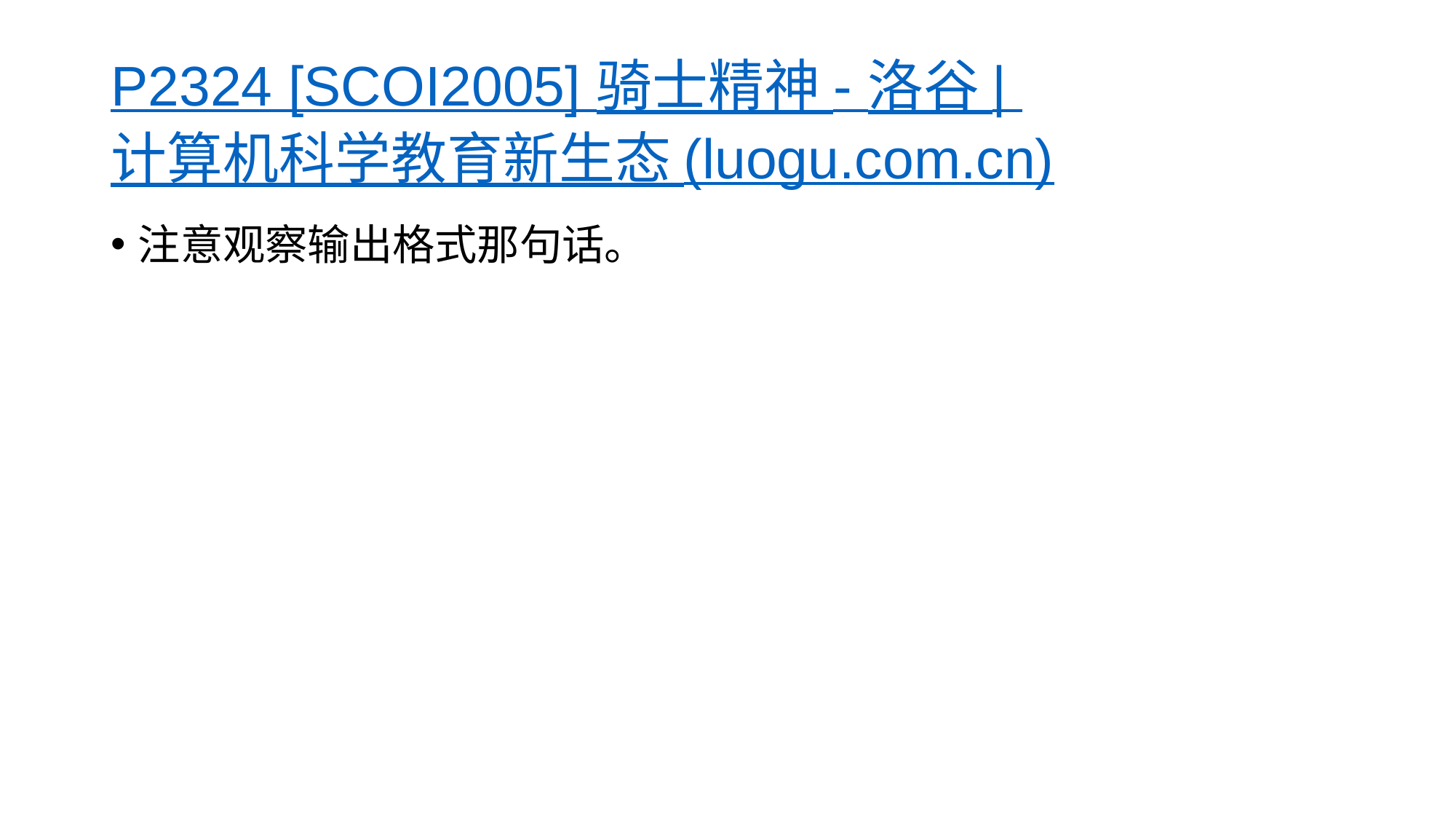

# P2324 [SCOI2005] 骑士精神 - 洛谷 | 计算机科学教育新生态 (luogu.com.cn)
注意观察输出格式那句话。